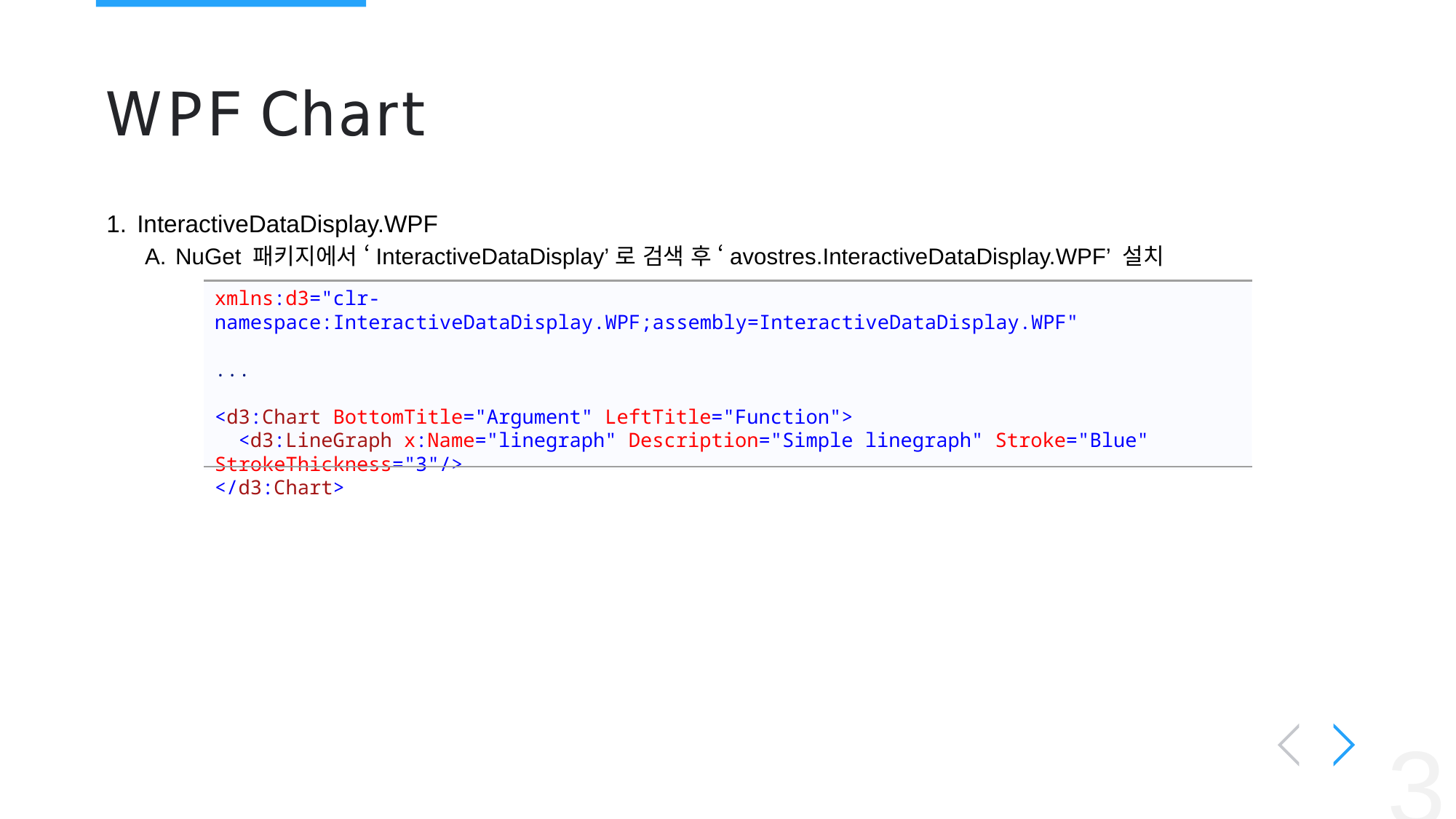

# WPF Chart
InteractiveDataDisplay.WPF
NuGet 패키지에서 ‘InteractiveDataDisplay’로 검색 후 ‘avostres.InteractiveDataDisplay.WPF’ 설치

xmlns:d3="clr-namespace:InteractiveDataDisplay.WPF;assembly=InteractiveDataDisplay.WPF"

...

<d3:Chart BottomTitle="Argument" LeftTitle="Function">
  <d3:LineGraph x:Name="linegraph" Description="Simple linegraph" Stroke="Blue" StrokeThickness="3"/>
</d3:Chart>
3